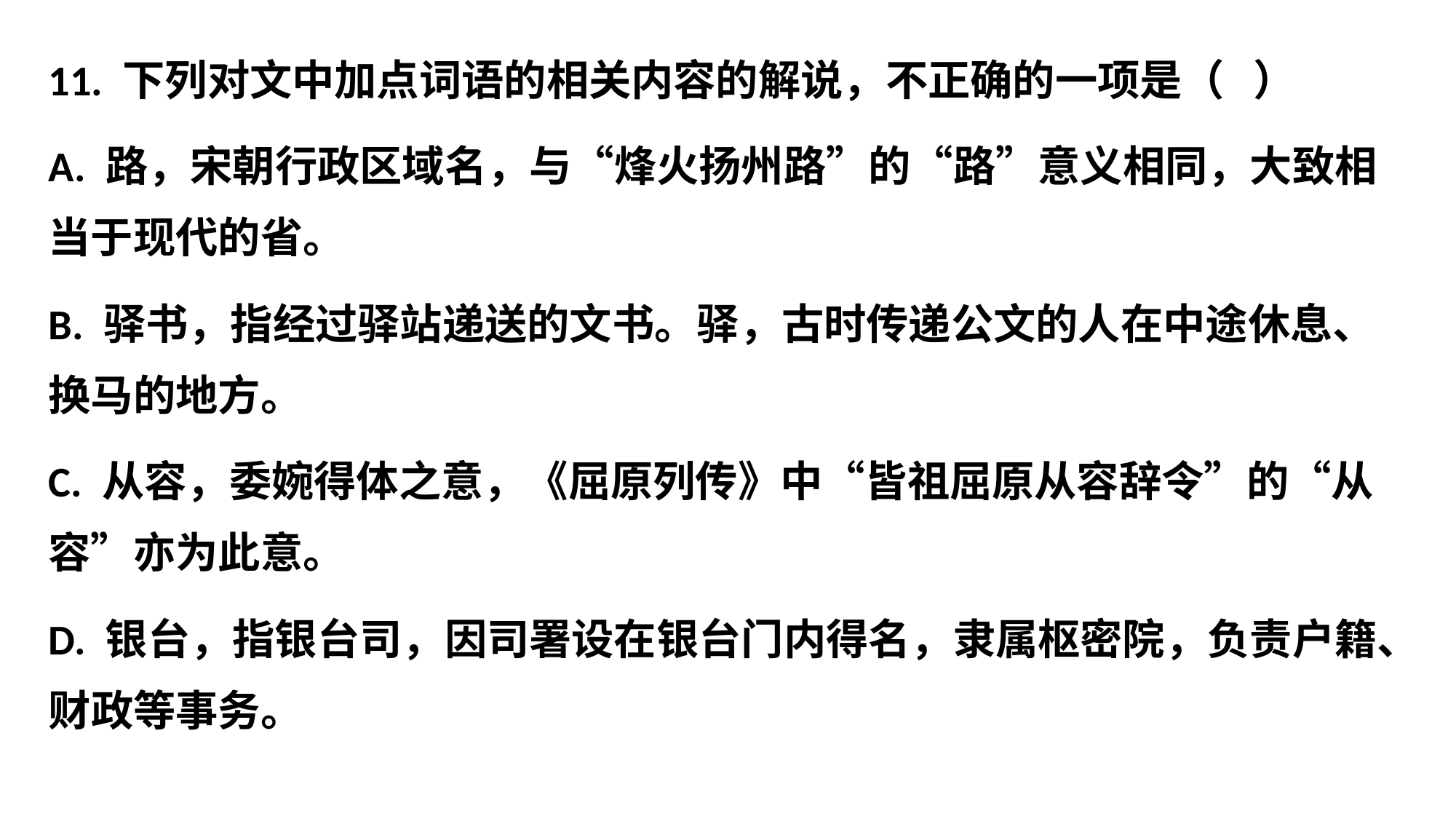

11. 下列对文中加点词语的相关内容的解说，不正确的一项是（   ）
A. 路，宋朝行政区域名，与“烽火扬州路”的“路”意义相同，大致相当于现代的省。
B. 驿书，指经过驿站递送的文书。驿，古时传递公文的人在中途休息、换马的地方。
C. 从容，委婉得体之意，《屈原列传》中“皆祖屈原从容辞令”的“从容”亦为此意。
D. 银台，指银台司，因司署设在银台门内得名，隶属枢密院，负责户籍、财政等事务。